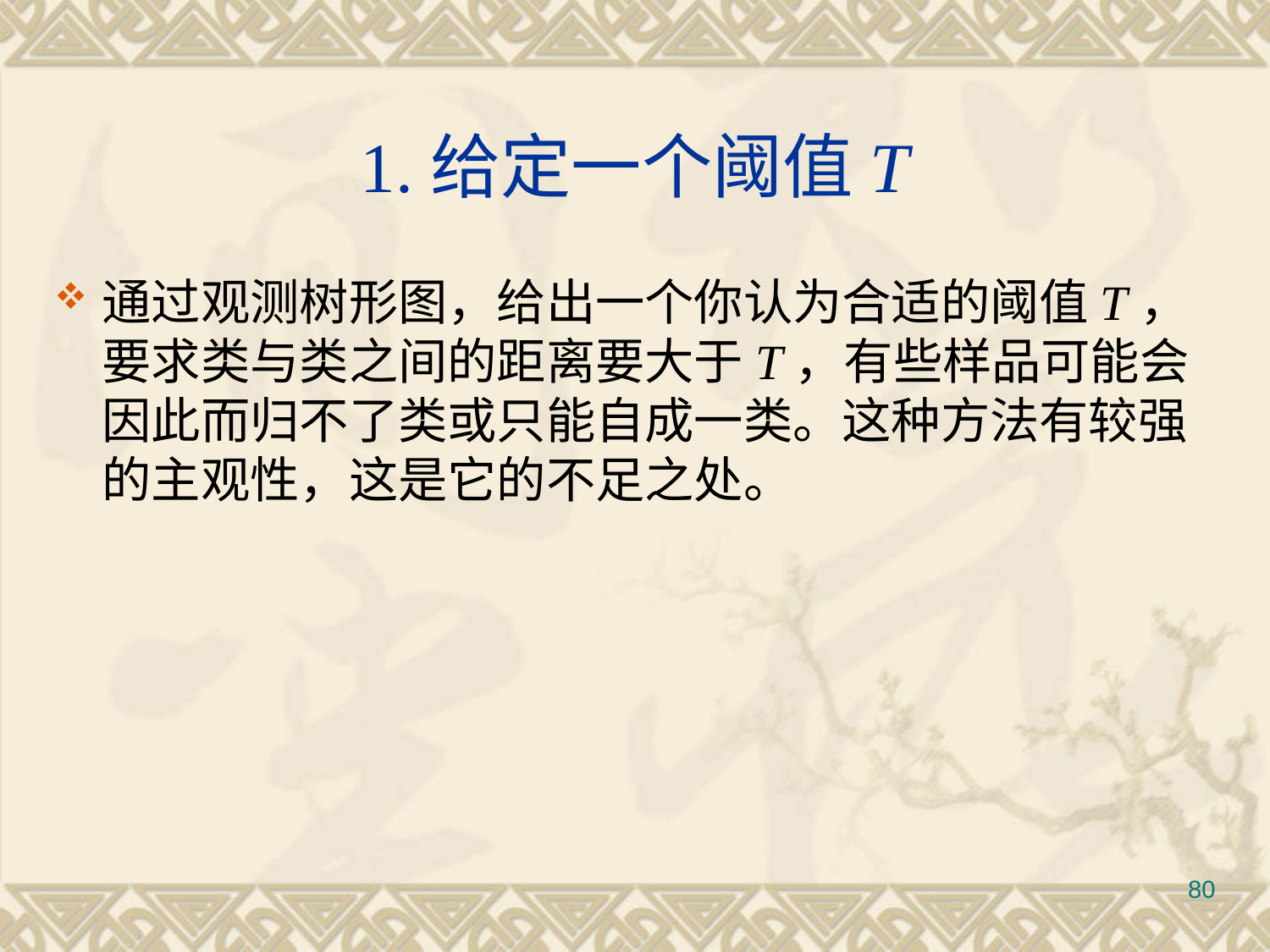

# 1.给定一个阈值T
通过观测树形图，给出一个你认为合适的阈值T，要求类与类之间的距离要大于T，有些样品可能会因此而归不了类或只能自成一类。这种方法有较强的主观性，这是它的不足之处。
80